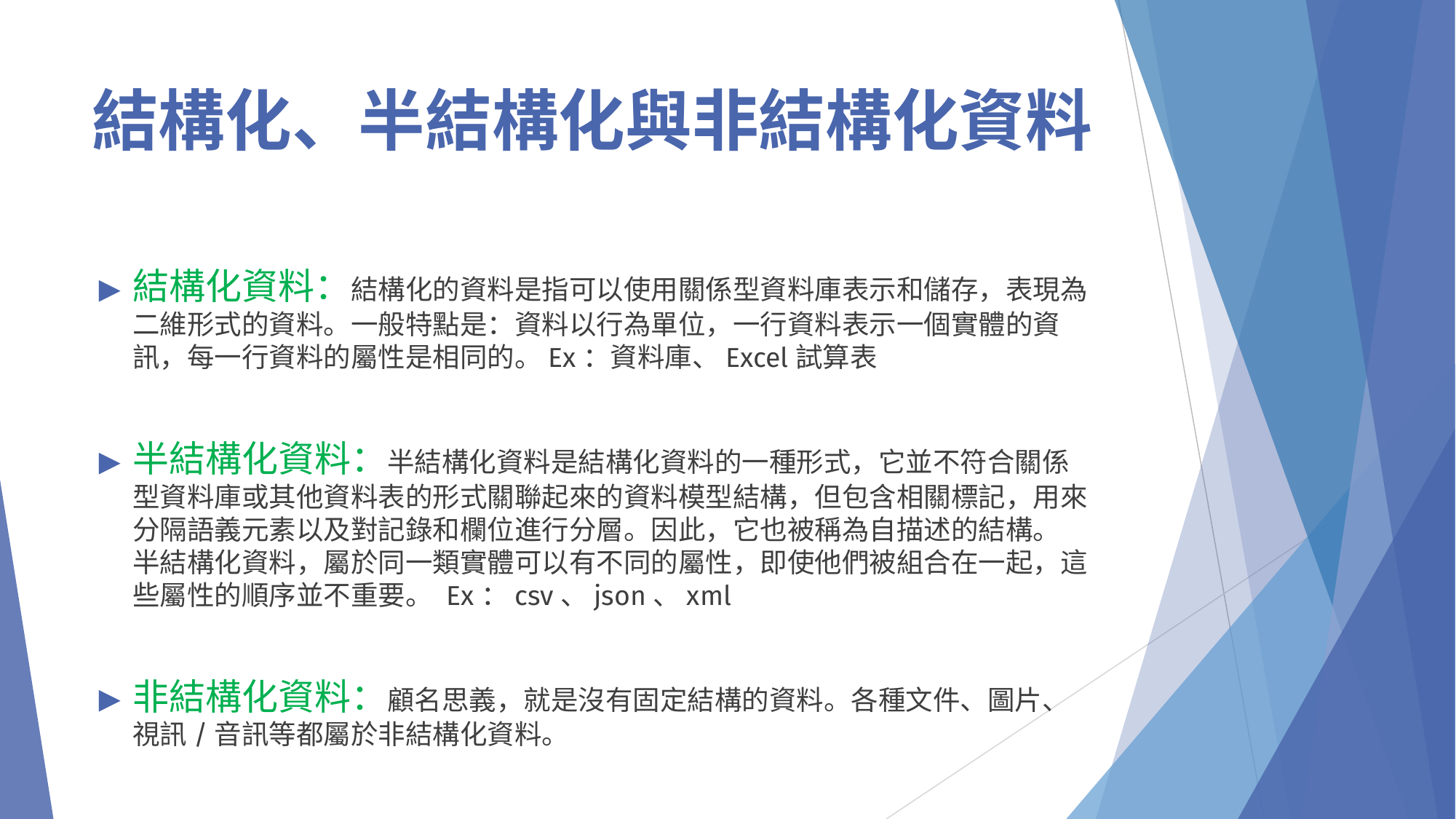

# 結構化、半結構化與非結構化資料
結構化資料：結構化的資料是指可以使用關係型資料庫表示和儲存，表現為二維形式的資料。一般特點是：資料以行為單位，一行資料表示一個實體的資訊，每一行資料的屬性是相同的。Ex：資料庫、Excel試算表

半結構化資料：半結構化資料是結構化資料的一種形式，它並不符合關係型資料庫或其他資料表的形式關聯起來的資料模型結構，但包含相關標記，用來分隔語義元素以及對記錄和欄位進行分層。因此，它也被稱為自描述的結構。 
半結構化資料，屬於同一類實體可以有不同的屬性，即使他們被組合在一起，這些屬性的順序並不重要。 Ex：csv、json、xml

非結構化資料：顧名思義，就是沒有固定結構的資料。各種文件、圖片、視訊/音訊等都屬於非結構化資料。